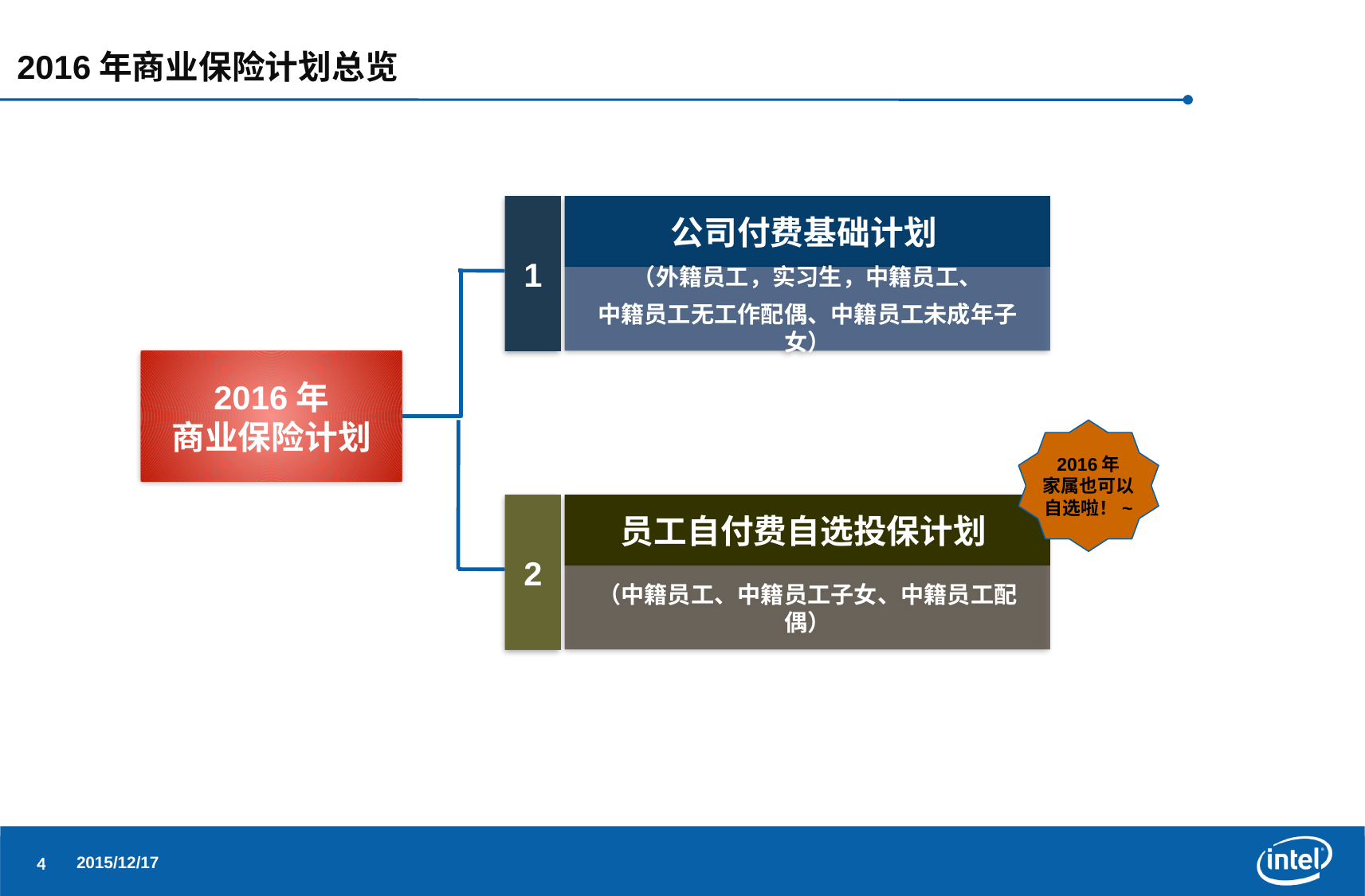

2016年商业保险计划总览
1
公司付费基础计划
（外籍员工，实习生，中籍员工、
中籍员工无工作配偶、中籍员工未成年子女）
2016年
商业保险计划
2016年
家属也可以自选啦！~
2
员工自付费自选投保计划
（中籍员工、中籍员工子女、中籍员工配偶）
4
2015/12/17